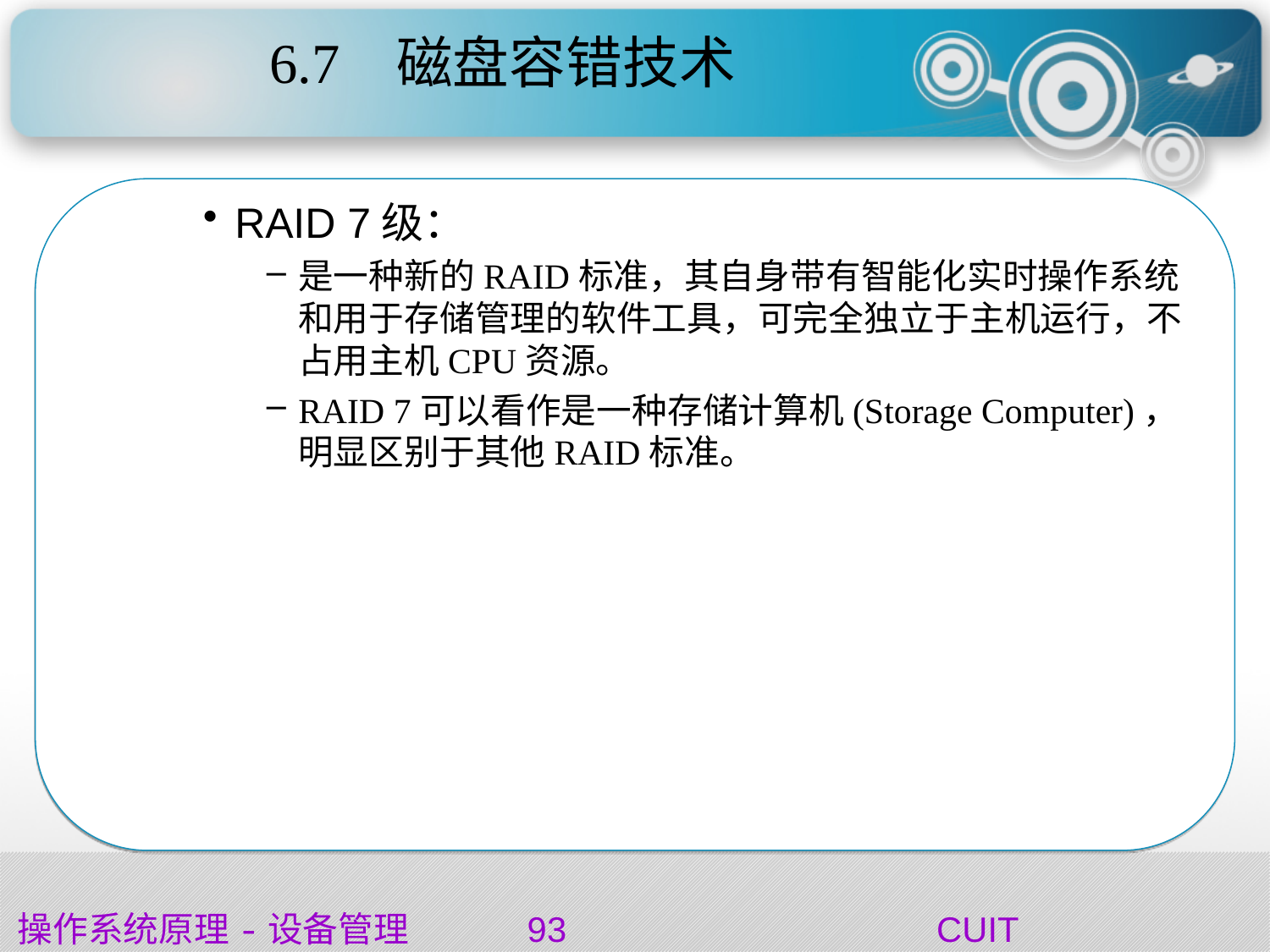

# 6.7   磁盘容错技术
RAID 7级：
是一种新的RAID标准，其自身带有智能化实时操作系统和用于存储管理的软件工具，可完全独立于主机运行，不占用主机CPU资源。
RAID 7可以看作是一种存储计算机(Storage Computer)，明显区别于其他RAID标准。